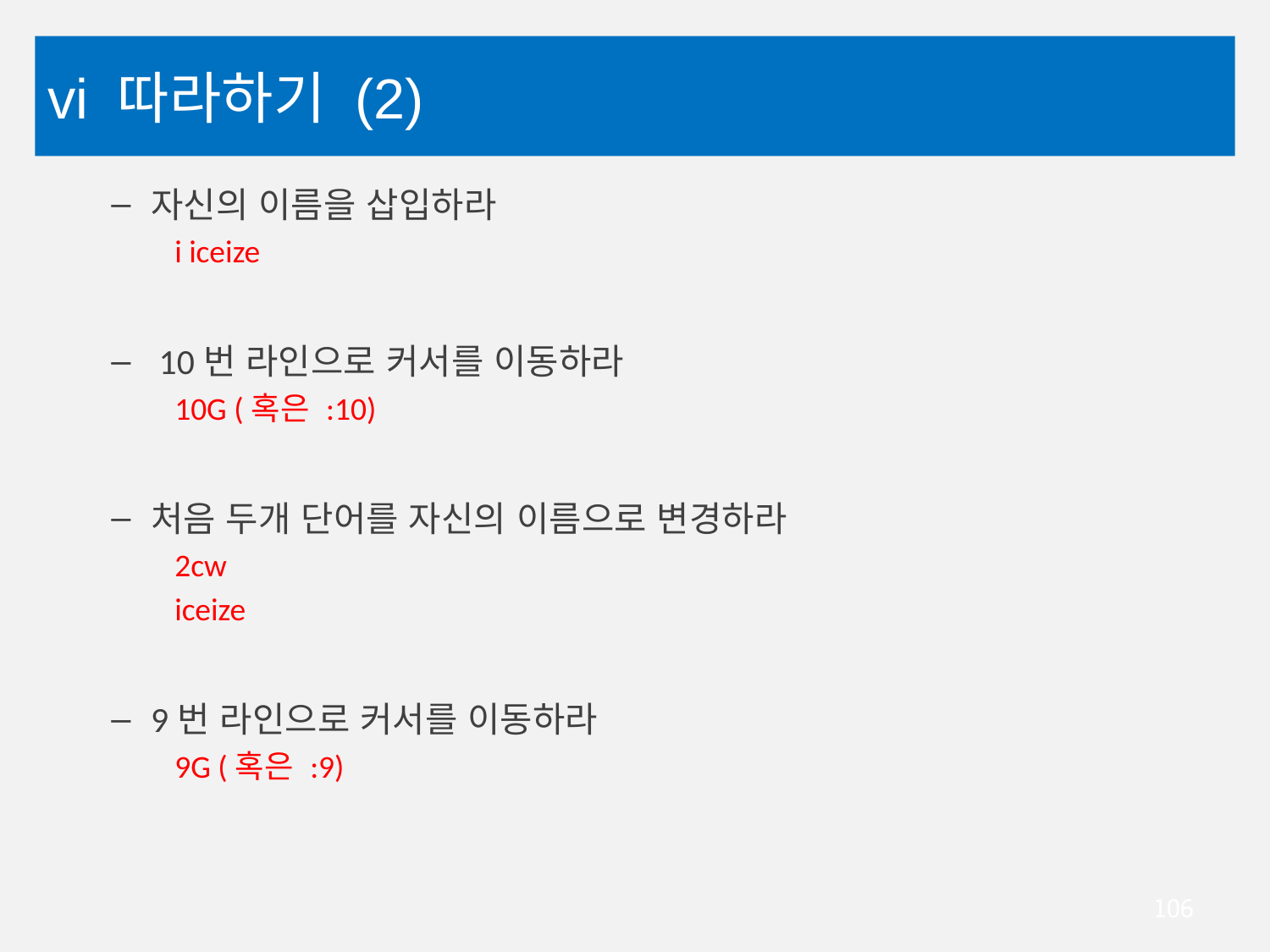

# vi 따라하기 (2)
자신의 이름을 삽입하라
i iceize

 10번 라인으로 커서를 이동하라
10G (혹은 :10)

처음 두개 단어를 자신의 이름으로 변경하라
2cw
iceize

9번 라인으로 커서를 이동하라
9G (혹은 :9)

106